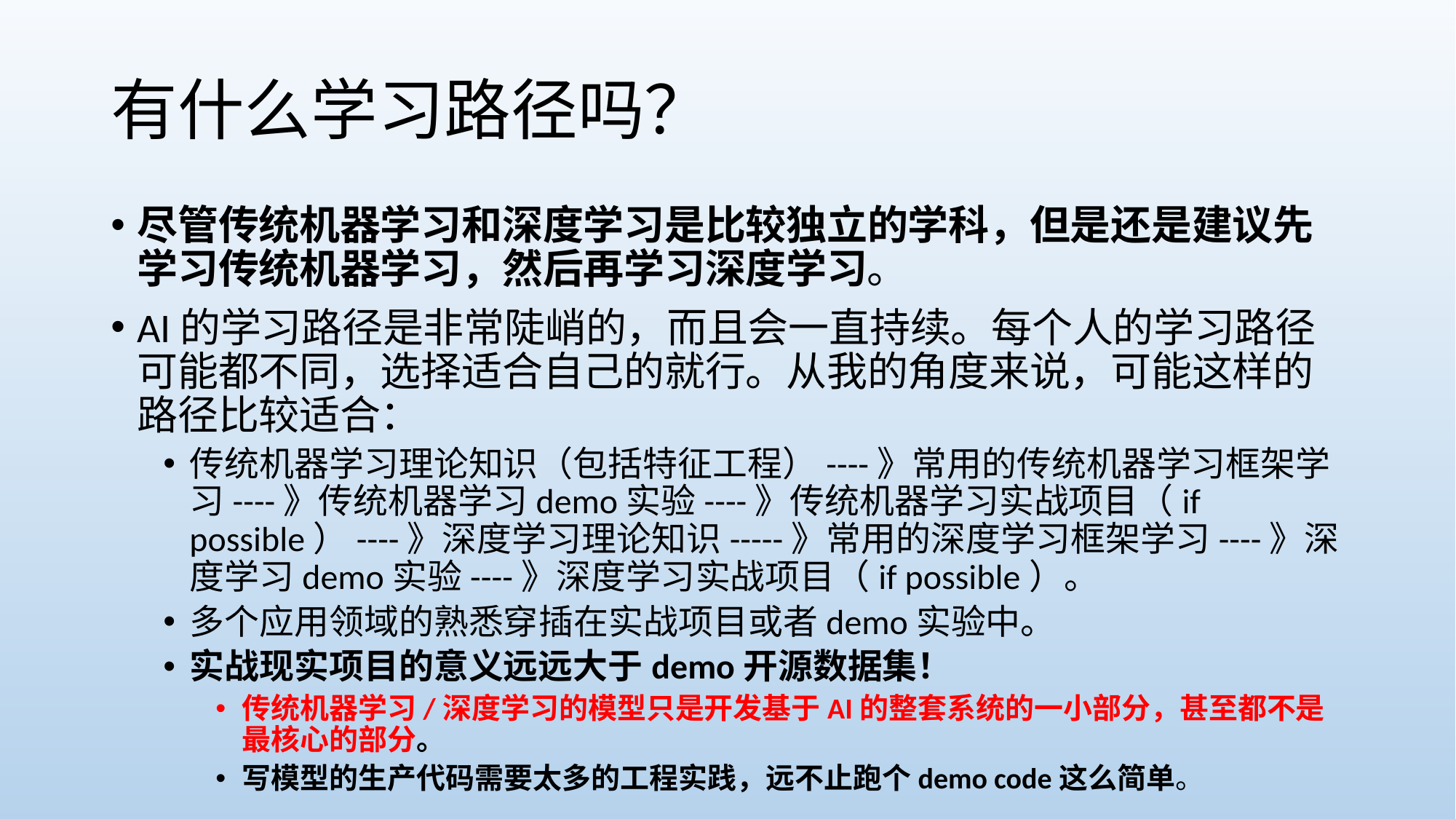

# 有什么学习路径吗？
尽管传统机器学习和深度学习是比较独立的学科，但是还是建议先学习传统机器学习，然后再学习深度学习。
AI的学习路径是非常陡峭的，而且会一直持续。每个人的学习路径可能都不同，选择适合自己的就行。从我的角度来说，可能这样的路径比较适合：
传统机器学习理论知识（包括特征工程）----》常用的传统机器学习框架学习----》传统机器学习demo实验----》传统机器学习实战项目（if possible）----》深度学习理论知识-----》常用的深度学习框架学习----》深度学习demo实验----》深度学习实战项目（if possible）。
多个应用领域的熟悉穿插在实战项目或者demo实验中。
实战现实项目的意义远远大于demo开源数据集！
传统机器学习/深度学习的模型只是开发基于AI的整套系统的一小部分，甚至都不是最核心的部分。
写模型的生产代码需要太多的工程实践，远不止跑个demo code这么简单。